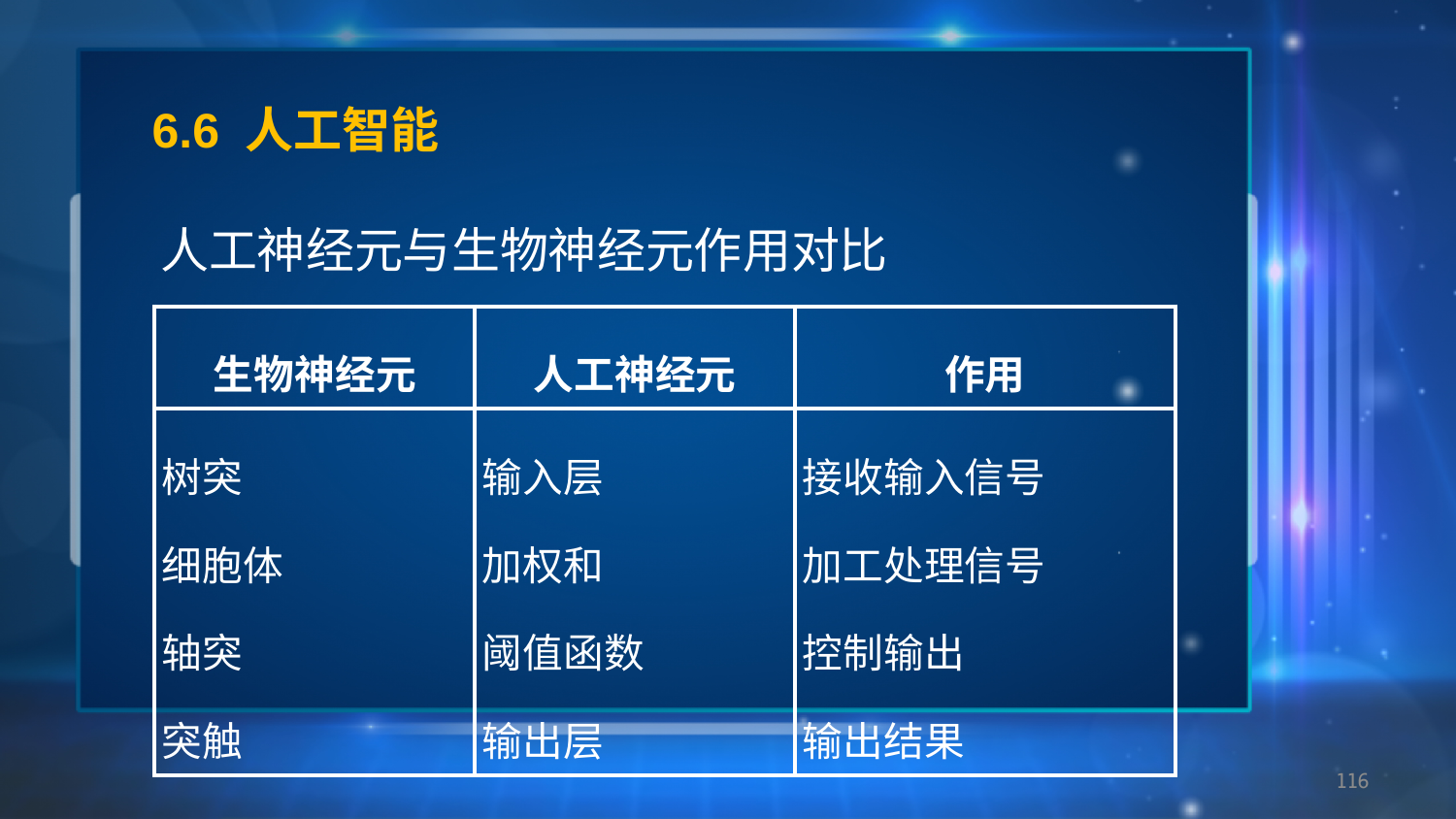

# 6.6 人工智能
人工神经元与生物神经元作用对比
| 生物神经元 | 人工神经元 | 作用 |
| --- | --- | --- |
| 树突 细胞体 轴突 突触 | 输入层 加权和 阈值函数 输出层 | 接收输入信号 加工处理信号 控制输出 输出结果 |
116